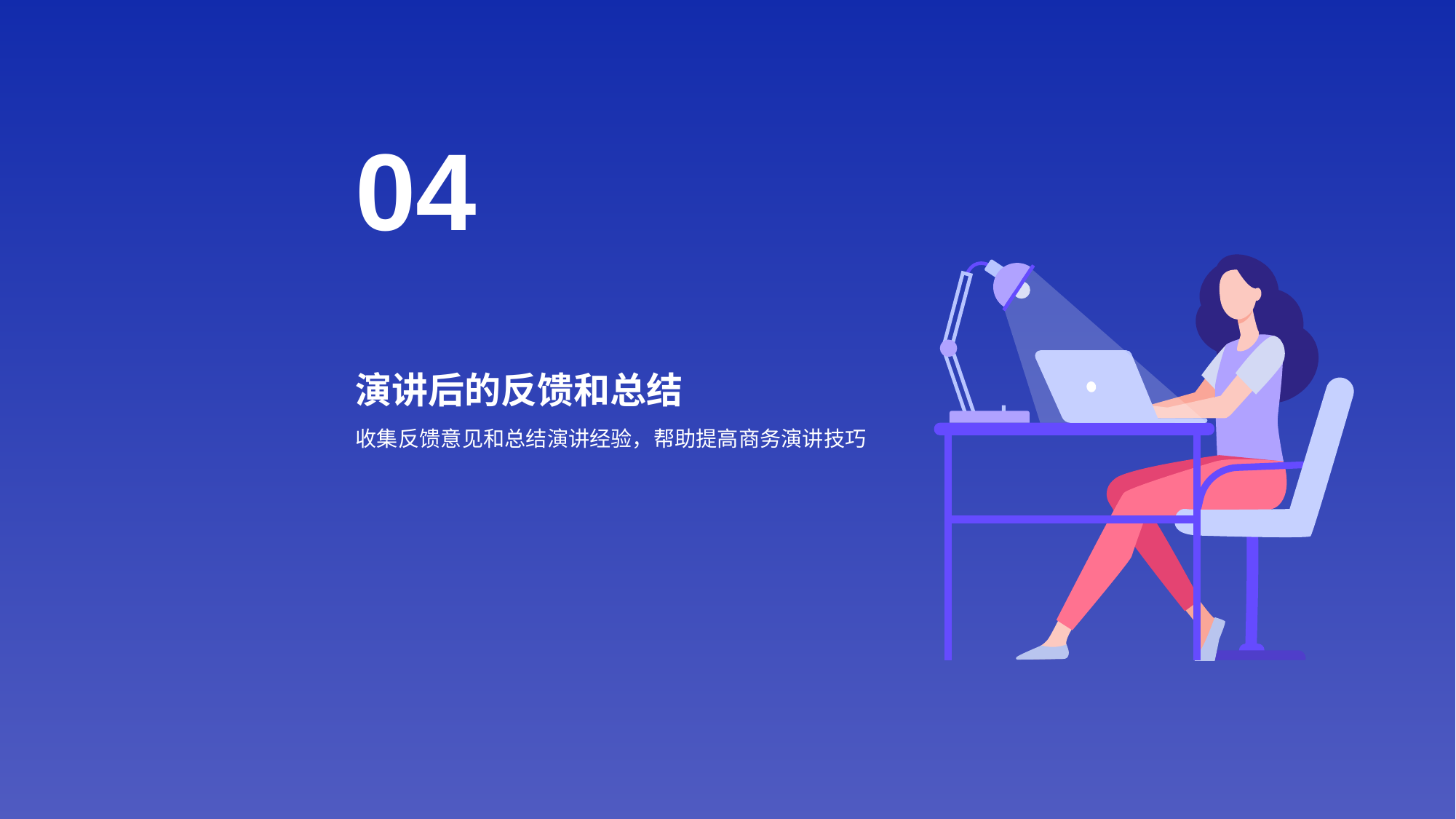

04
# 演讲后的反馈和总结
收集反馈意见和总结演讲经验，帮助提高商务演讲技巧